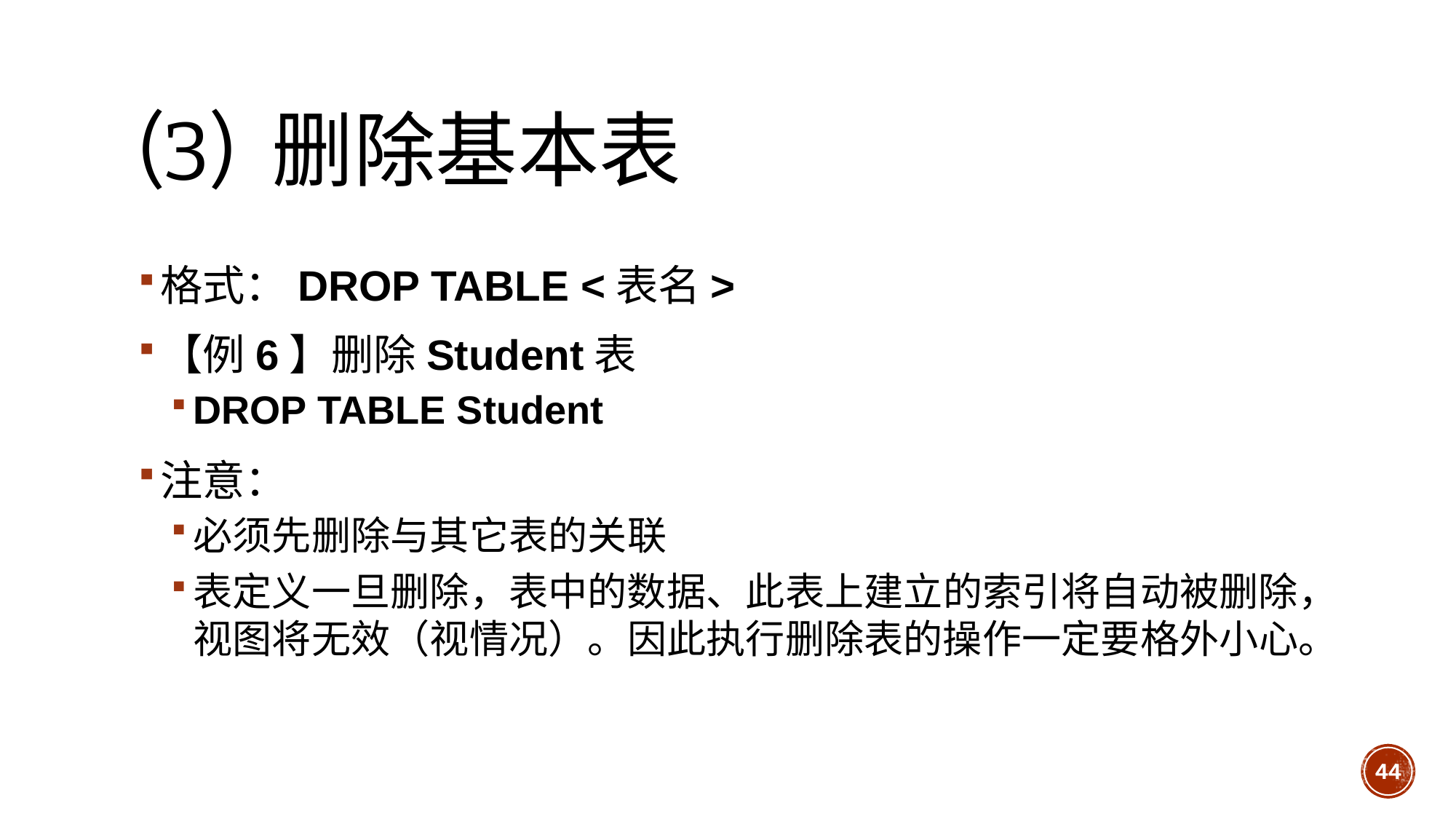

# (3) 删除基本表
格式：DROP TABLE <表名>
【例6】删除Student表
DROP TABLE Student
注意：
必须先删除与其它表的关联
表定义一旦删除，表中的数据、此表上建立的索引将自动被删除，视图将无效（视情况）。因此执行删除表的操作一定要格外小心。

44